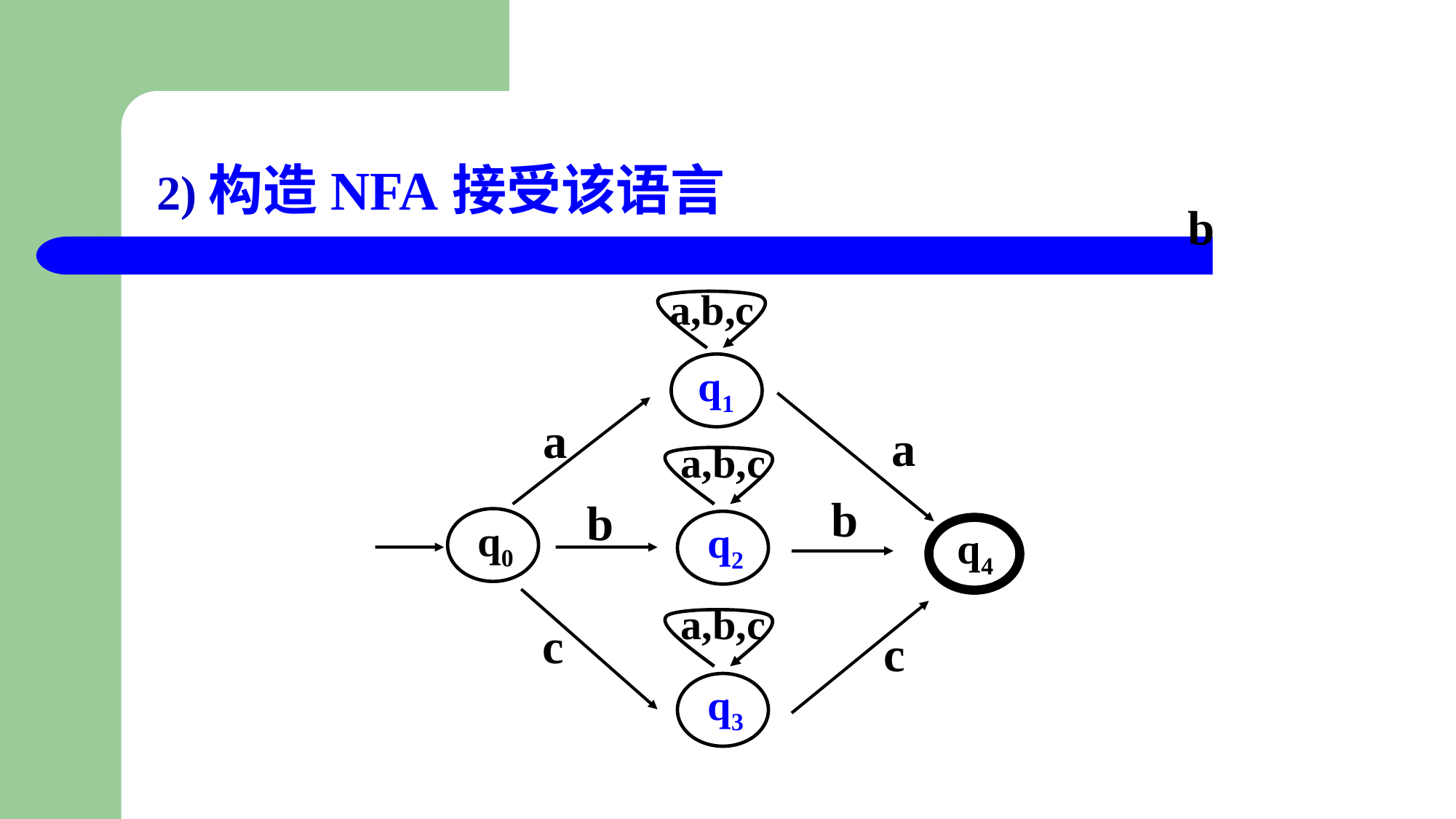

# 2)构造NFA接受该语言
b

a,b,c

q1

a

a
a,b,c
b
b

q0

q2
q4

a,b,c

c
c

q3